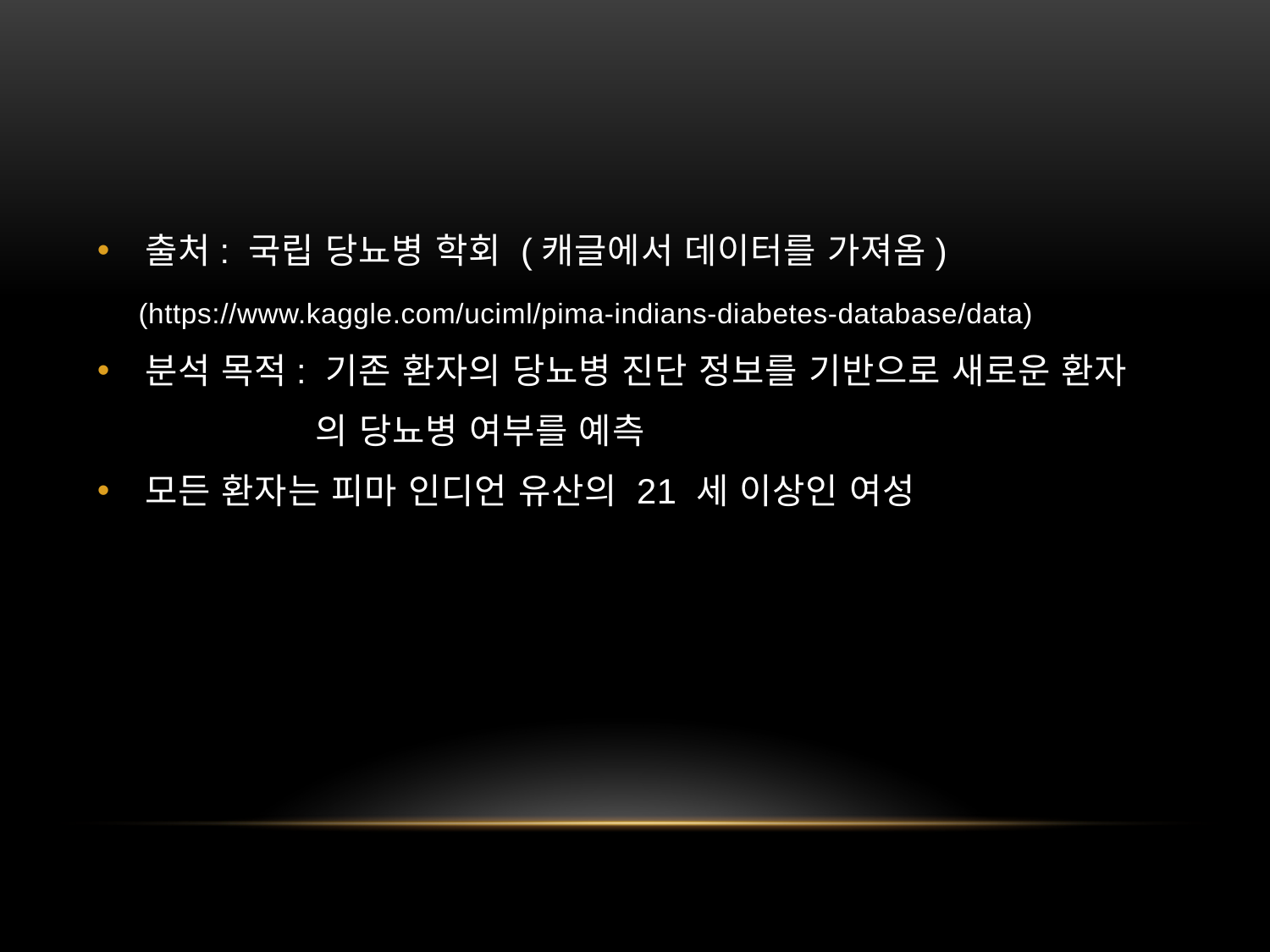

#
출처: 국립 당뇨병 학회 (캐글에서 데이터를 가져옴)
    (https://www.kaggle.com/uciml/pima-indians-diabetes-database/data)
분석 목적: 기존 환자의 당뇨병 진단 정보를 기반으로 새로운 환자
                    의 당뇨병 여부를 예측
모든 환자는 피마 인디언 유산의 21 세 이상인 여성